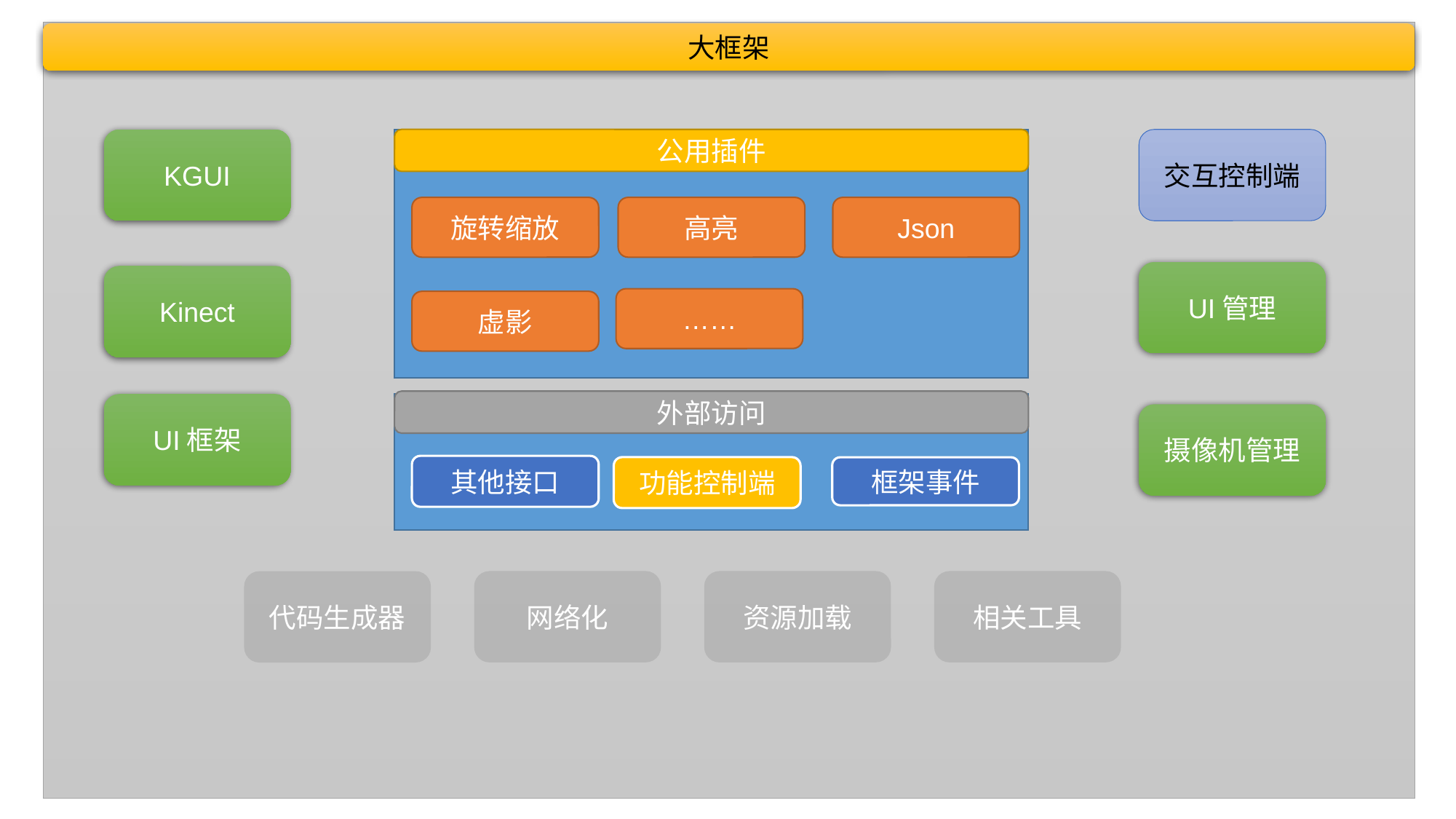

大框架
KGUI

公用插件
旋转缩放
高亮
Json
……
虚影
交互控制端
UI管理
Kinect
外部访问

其他接口
功能控制端
框架事件
UI框架
摄像机管理
相关工具
资源加载
网络化
代码生成器